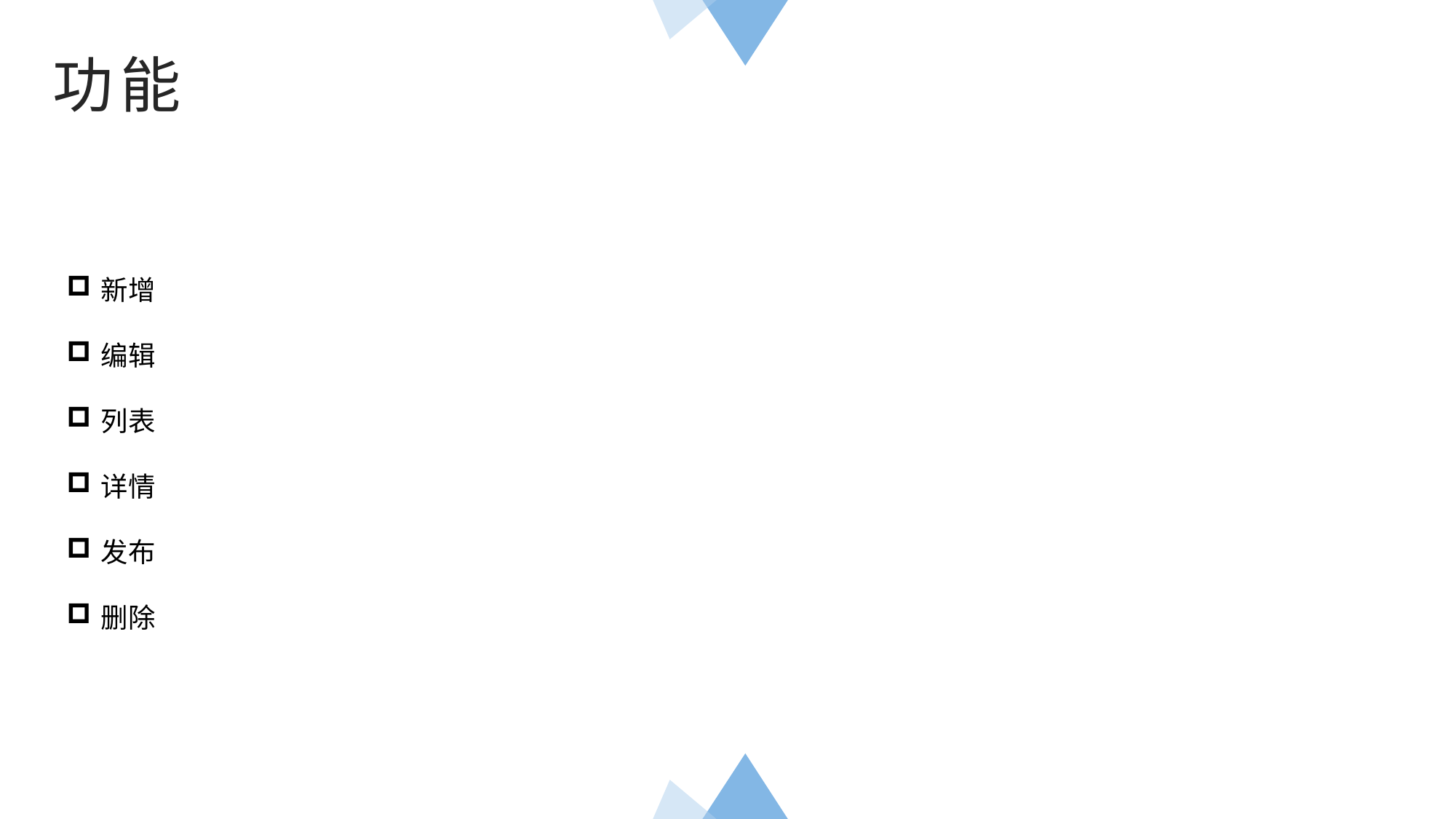

功能
新增

编辑

列表

详情

发布

删除
23